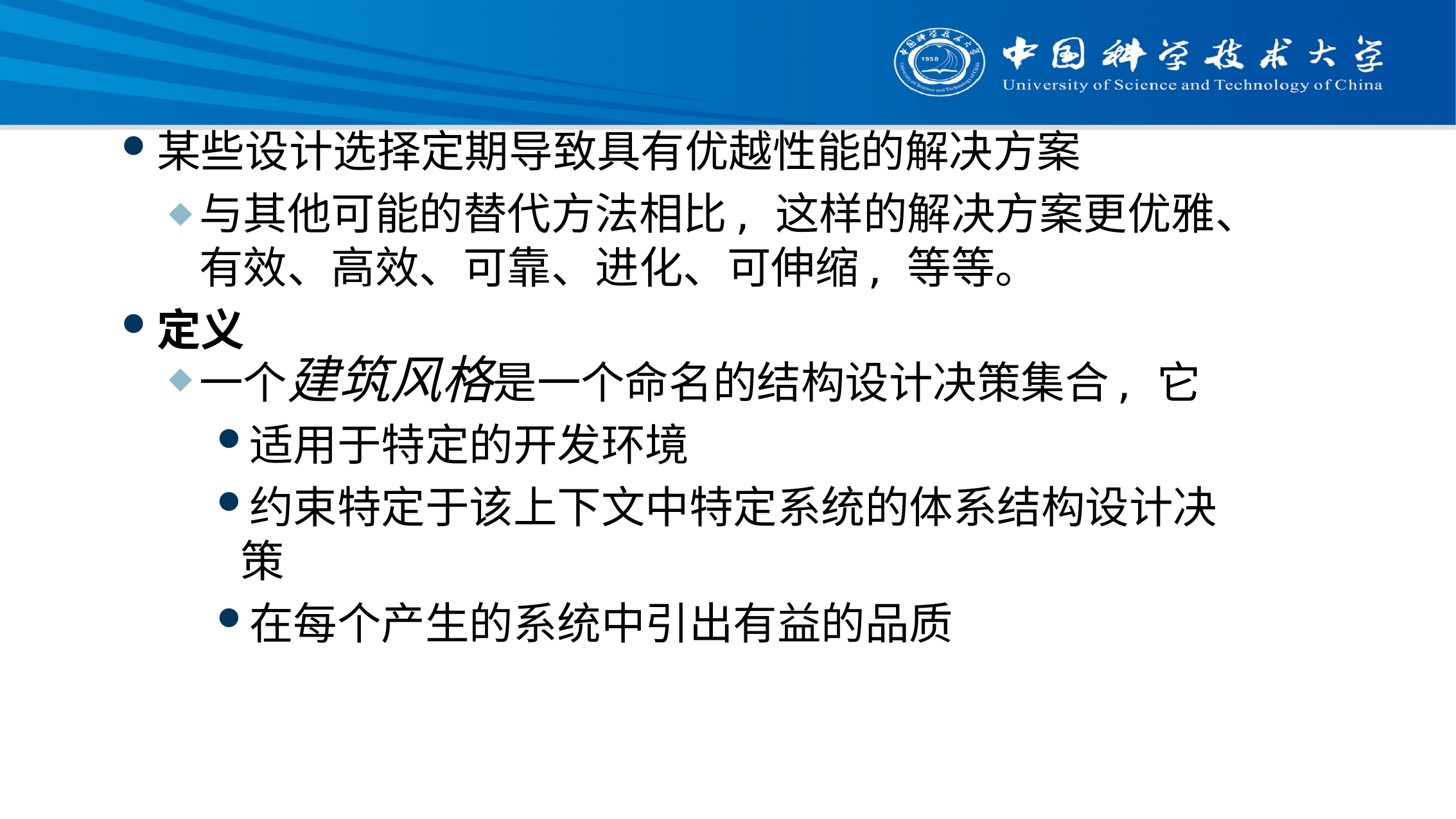

# 建筑 风格
某些设计选择定期导致具有优越性能的解决方案
与其他可能的替代方法相比, 这样的解决方案更优雅、有效、高效、可靠、进化、可伸缩, 等等。
定义
一个建筑风格是一个命名的结构设计决策集合, 它
适用于特定的开发环境
约束特定于该上下文中特定系统的体系结构设计决策
在每个产生的系统中引出有益的品质